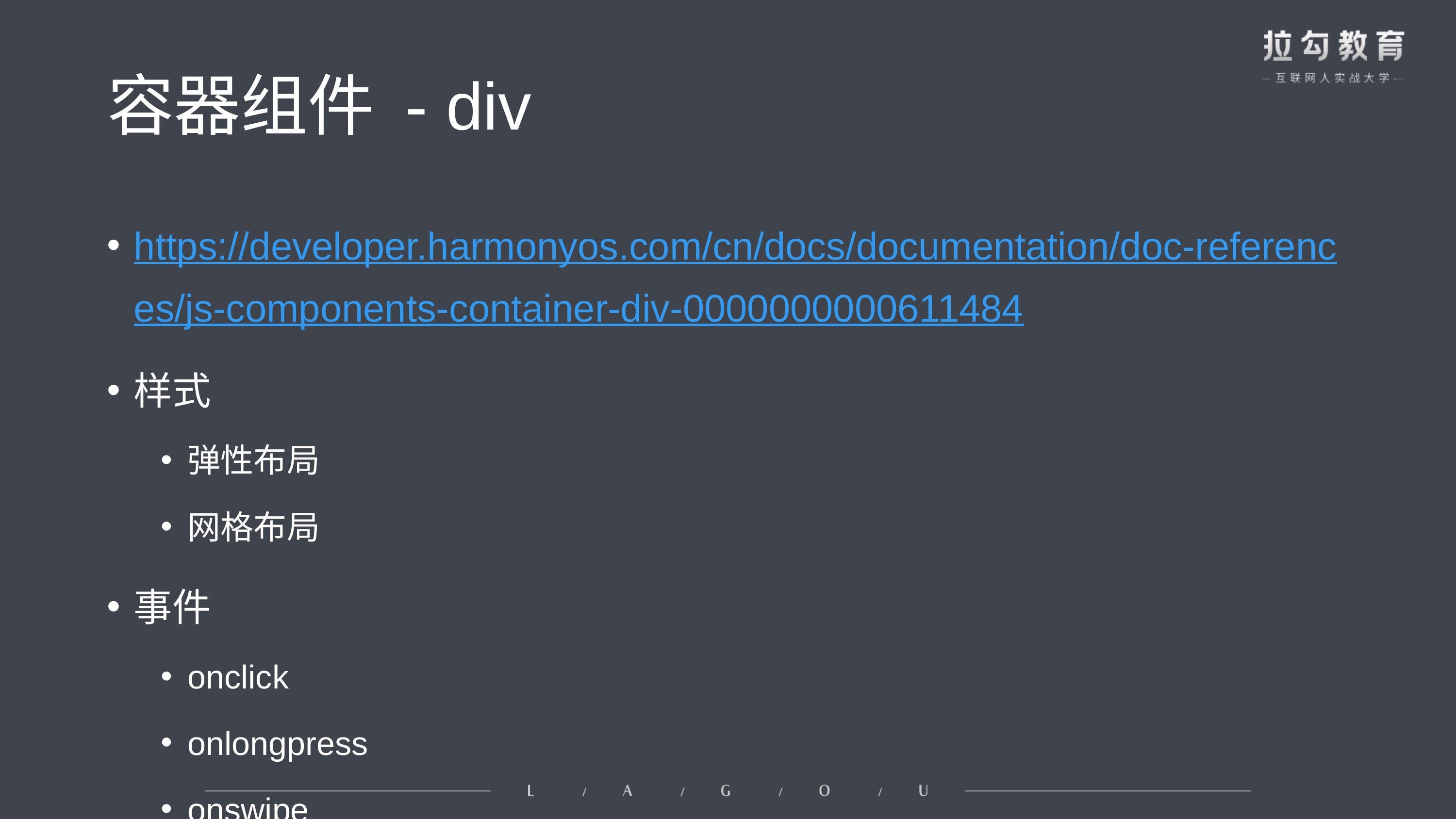

# 容器组件 - div
https://developer.harmonyos.com/cn/docs/documentation/doc-references/js-components-container-div-0000000000611484
样式
弹性布局
网格布局
事件
onclick
onlongpress
onswipe